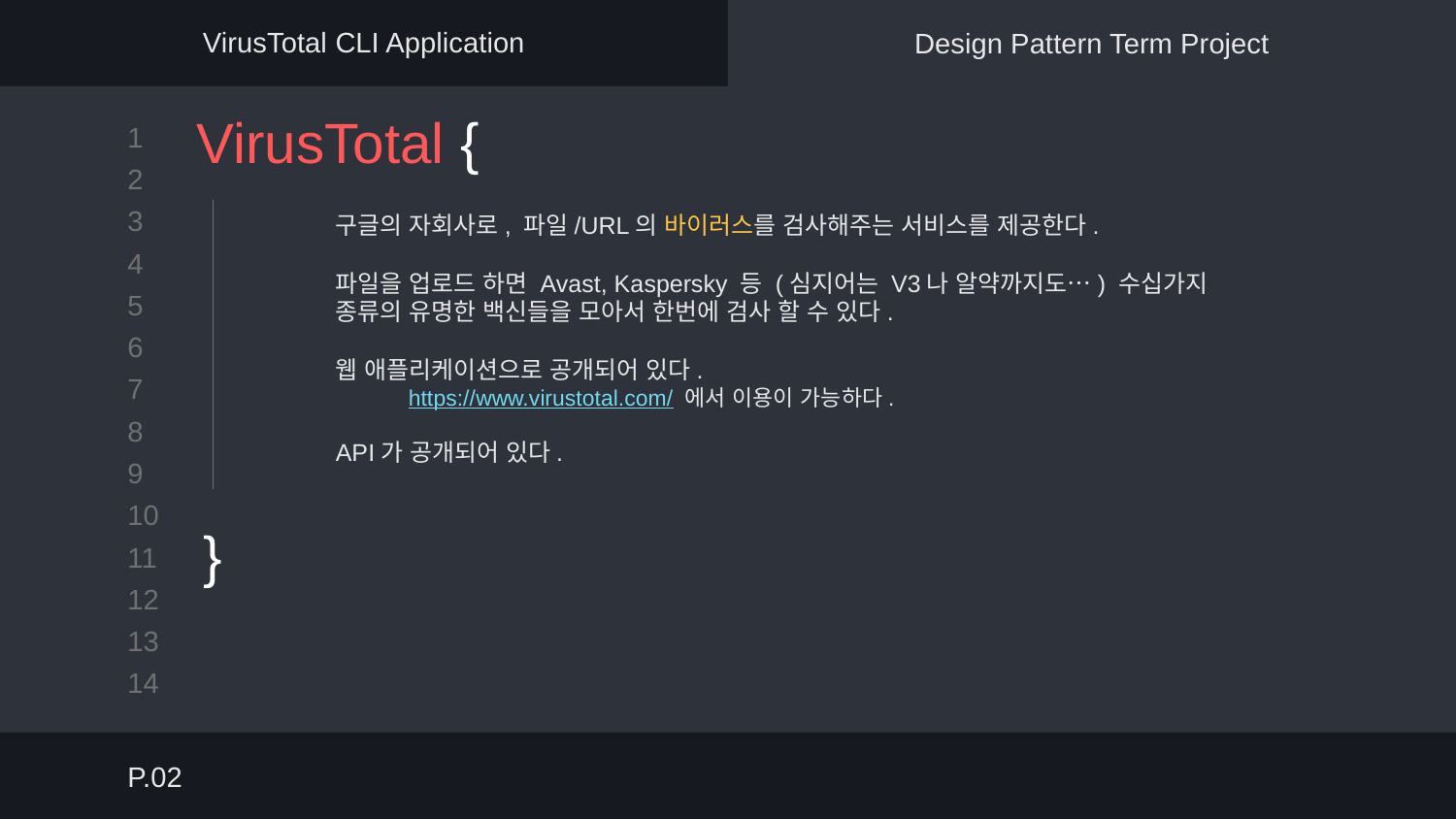

VirusTotal CLI Application
Design Pattern Term Project
# VirusTotal {
구글의 자회사로, 파일/URL의 바이러스를 검사해주는 서비스를 제공한다.

파일을 업로드 하면 Avast, Kaspersky 등 (심지어는 V3나 알약까지도…) 수십가지 종류의 유명한 백신들을 모아서 한번에 검사 할 수 있다.

웹 애플리케이션으로 공개되어 있다.
https://www.virustotal.com/ 에서 이용이 가능하다.

API가 공개되어 있다.

}
P.02